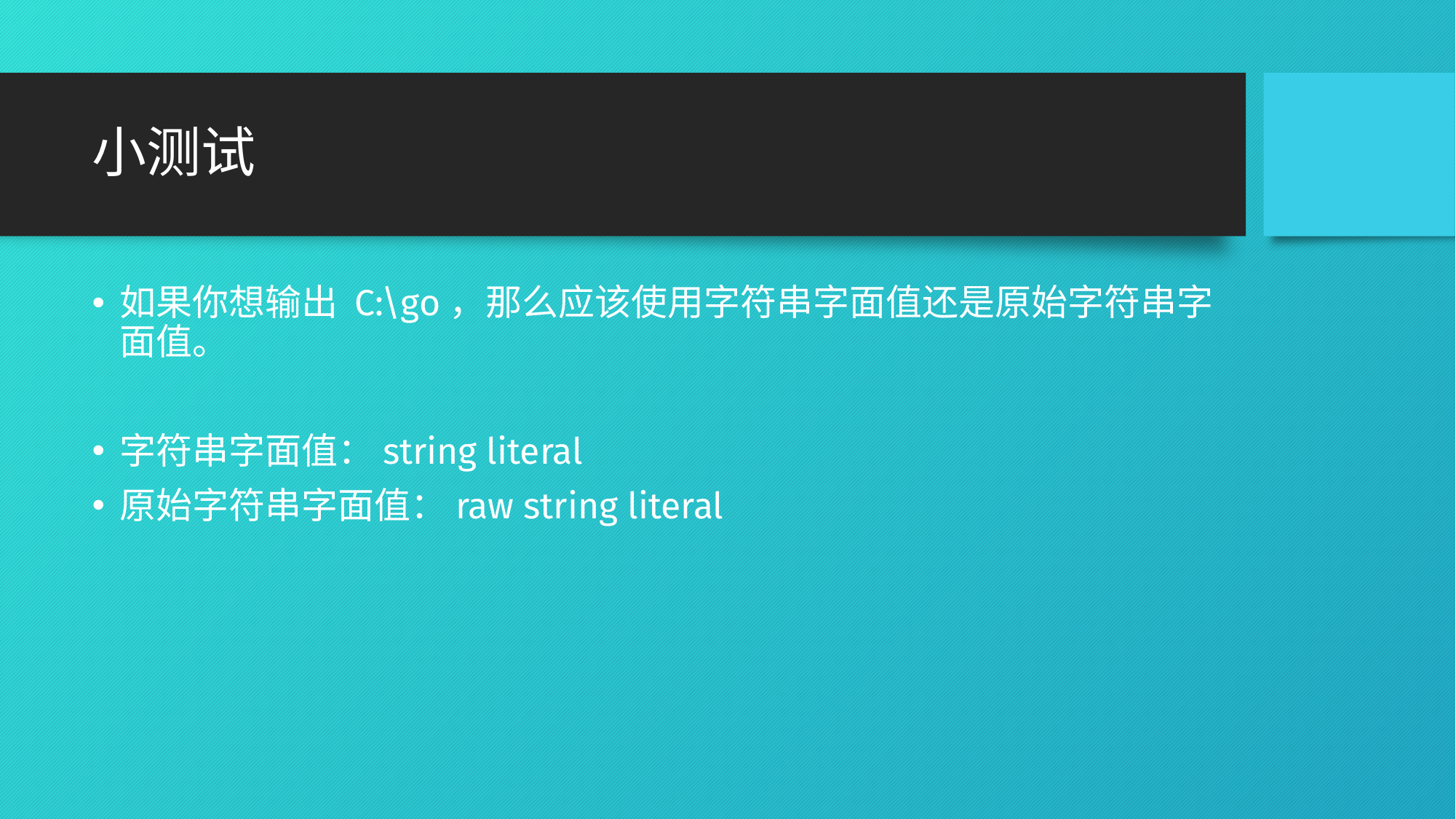

# 小测试
如果你想输出 C:\go，那么应该使用字符串字面值还是原始字符串字面值。

字符串字面值：string literal
原始字符串字面值：raw string literal